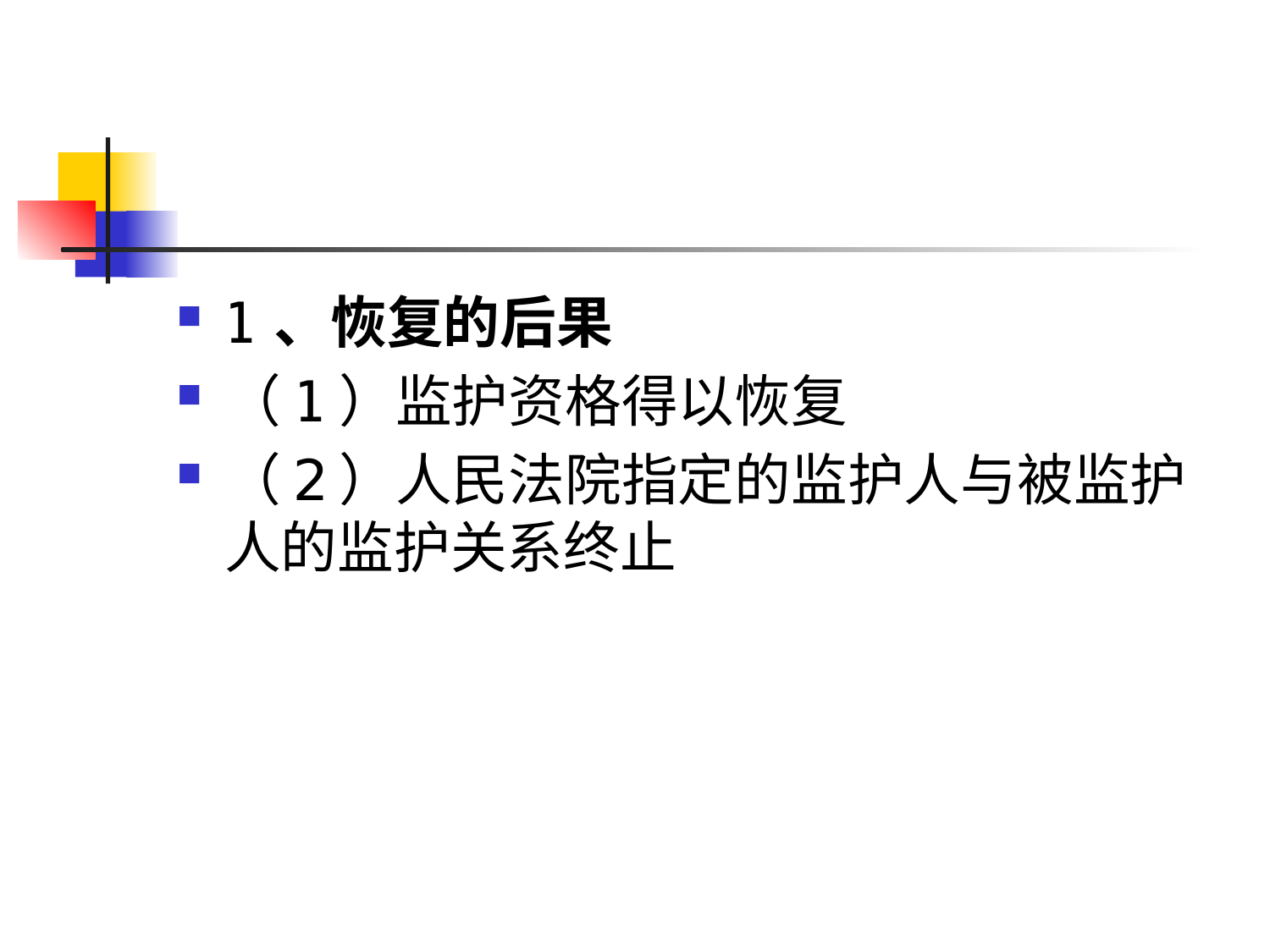

#
1、恢复的后果
（1）监护资格得以恢复
（2）人民法院指定的监护人与被监护人的监护关系终止